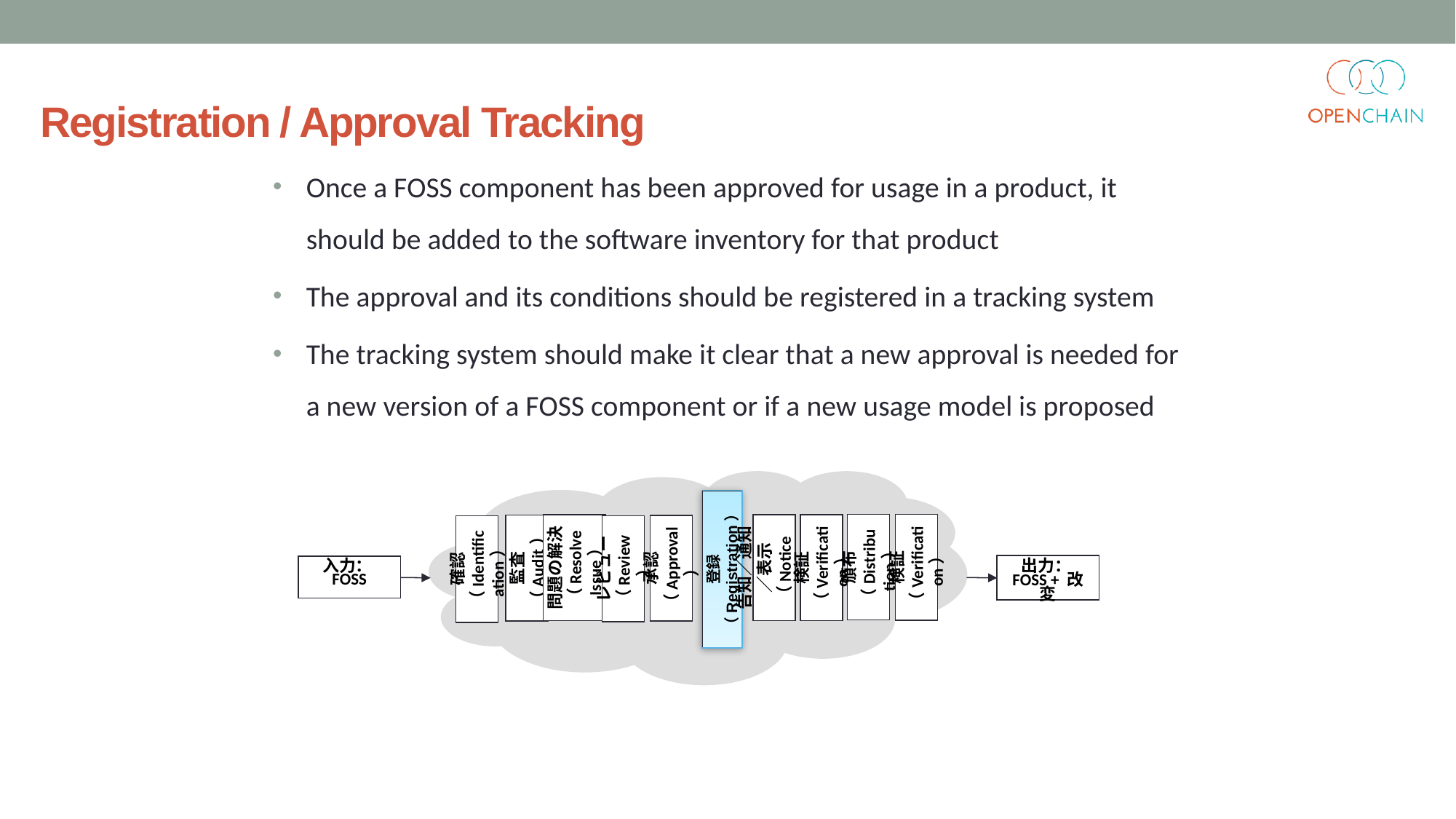

Registration / Approval Tracking
Once a FOSS component has been approved for usage in a product, it should be added to the software inventory for that product
The approval and its conditions should be registered in a tracking system
The tracking system should make it clear that a new approval is needed for a new version of a FOSS component or if a new usage model is proposed

登録（Registration）
頒布（Distribution）
検証（Verification）
問題の解決（Resolve Issue）
告知／通知／表示（Notice）
検証（Verification）
監査（Audit）
承認（Approval）
確認（Identification）
レビュー（Review）
入力：
FOSS
出力：
FOSS + 改変